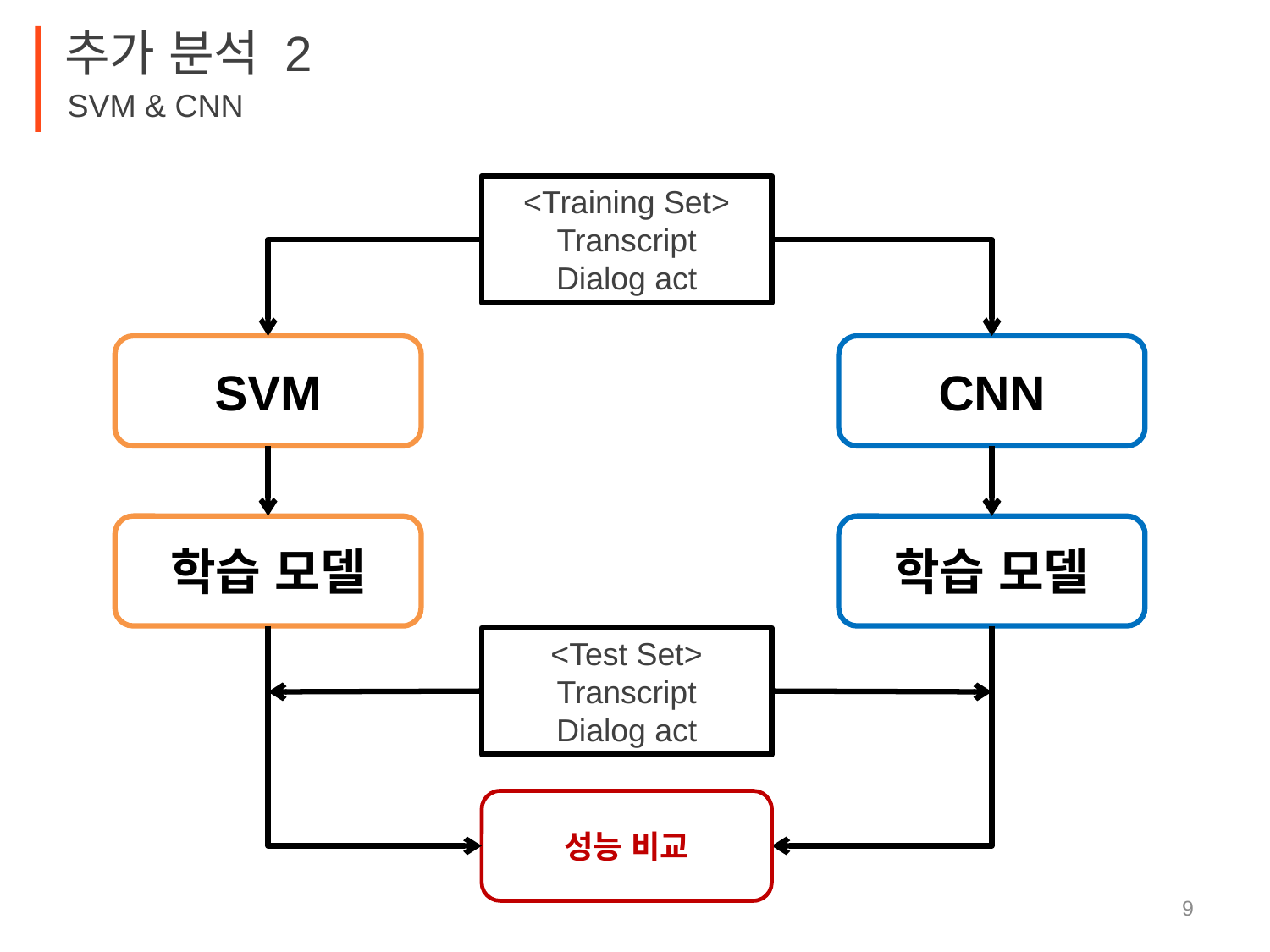

추가 분석 2

SVM & CNN
<Training Set>
Transcript
Dialog act
CNN
SVM
학습 모델
학습 모델
<Test Set>
Transcript
Dialog act
성능 비교
9